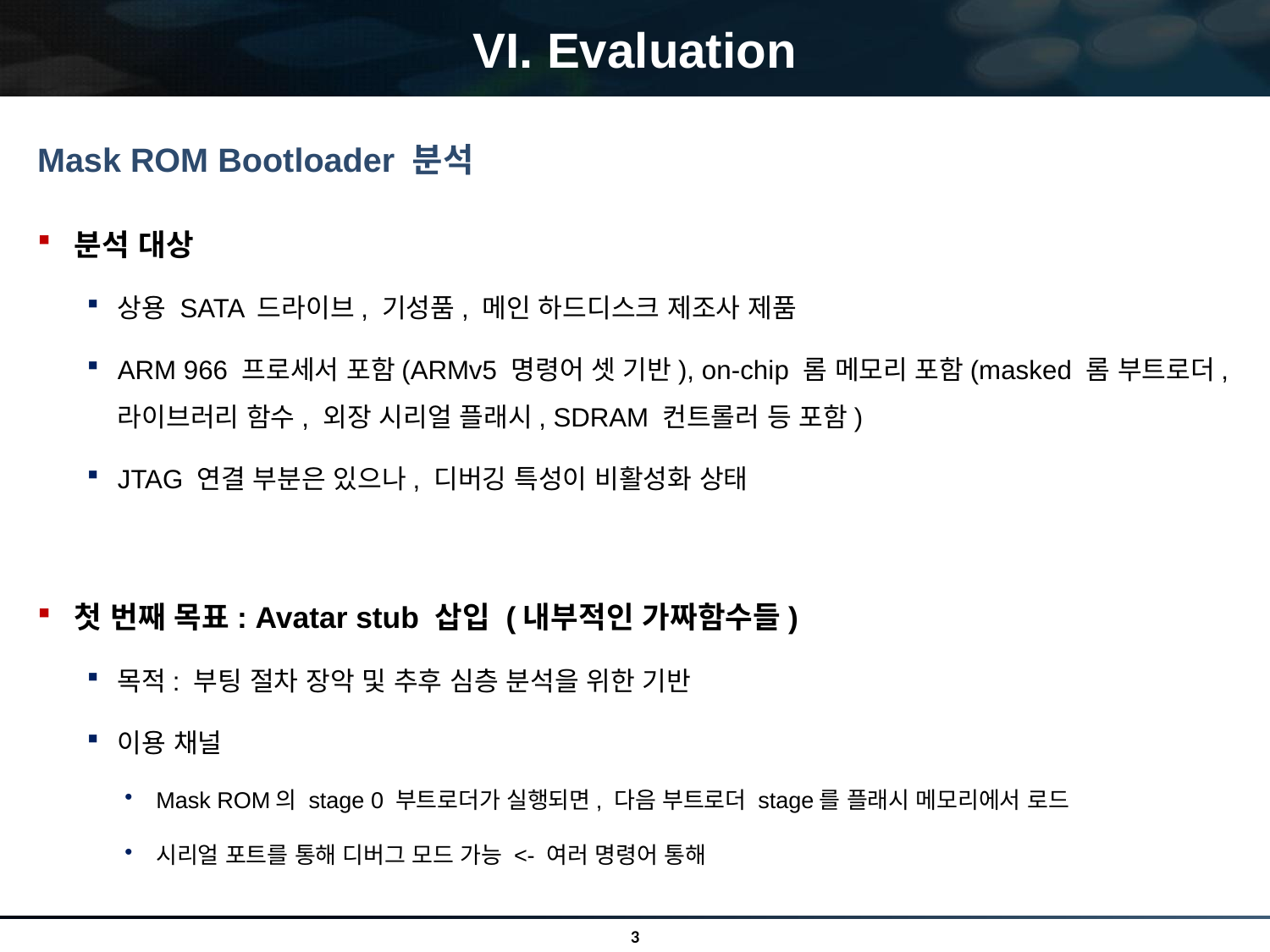

# VI. Evaluation
Mask ROM Bootloader 분석
분석 대상
상용 SATA 드라이브, 기성품, 메인 하드디스크 제조사 제품
ARM 966 프로세서 포함(ARMv5 명령어 셋 기반), on-chip 롬 메모리 포함(masked 롬 부트로더, 라이브러리 함수, 외장 시리얼 플래시, SDRAM 컨트롤러 등 포함)
JTAG 연결 부분은 있으나, 디버깅 특성이 비활성화 상태

첫 번째 목표: Avatar stub 삽입 (내부적인 가짜함수들)
목적: 부팅 절차 장악 및 추후 심층 분석을 위한 기반
이용 채널
Mask ROM의 stage 0 부트로더가 실행되면, 다음 부트로더 stage를 플래시 메모리에서 로드
시리얼 포트를 통해 디버그 모드 가능 <- 여러 명령어 통해